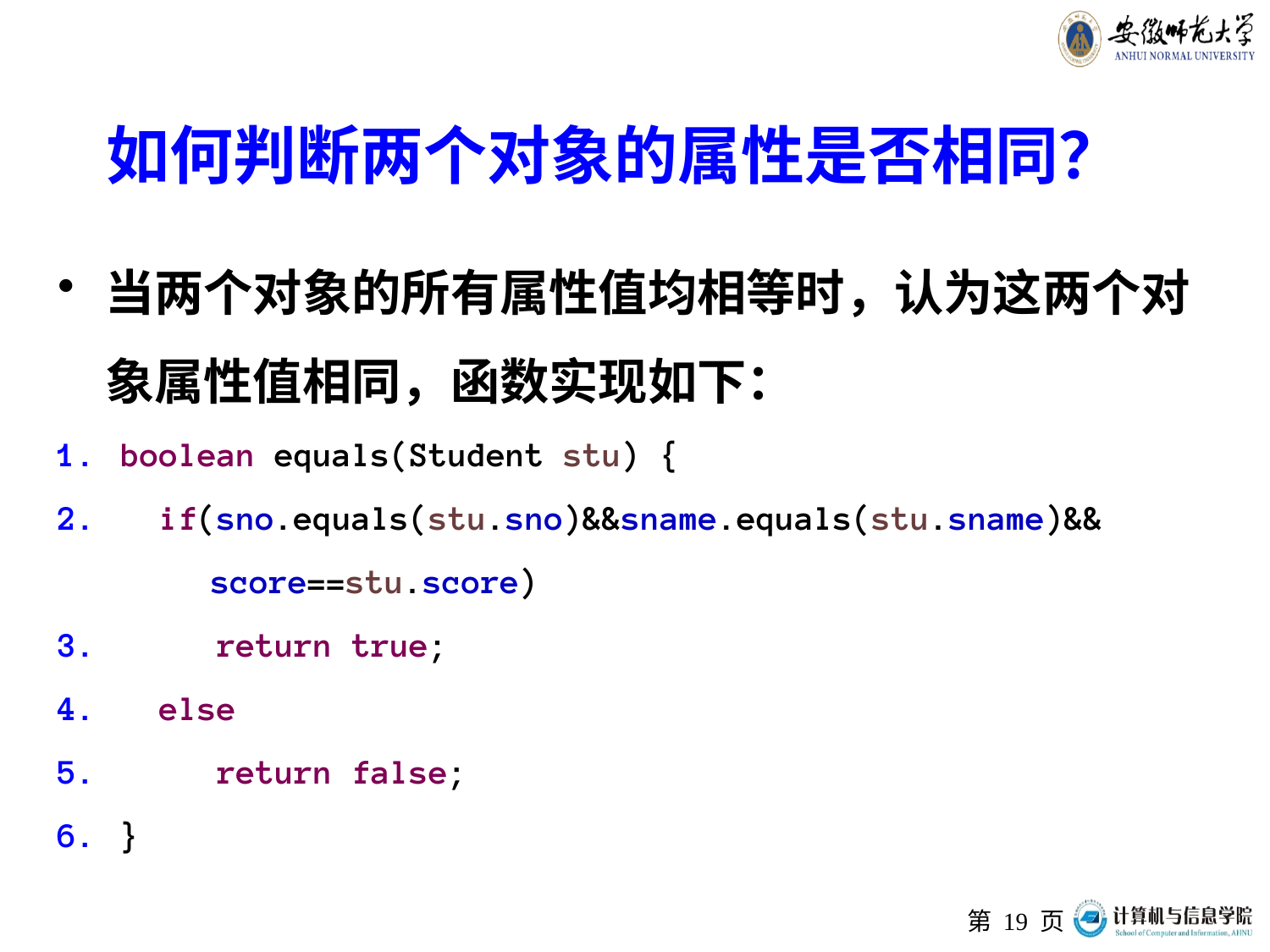

# 如何判断两个对象的属性是否相同？
当两个对象的所有属性值均相等时，认为这两个对象属性值相同，函数实现如下：
boolean equals(Student stu) {
  if(sno.equals(stu.sno)&&sname.equals(stu.sname)&&
        score==stu.score)
     return true;
  else
     return false;
}
第 19 页